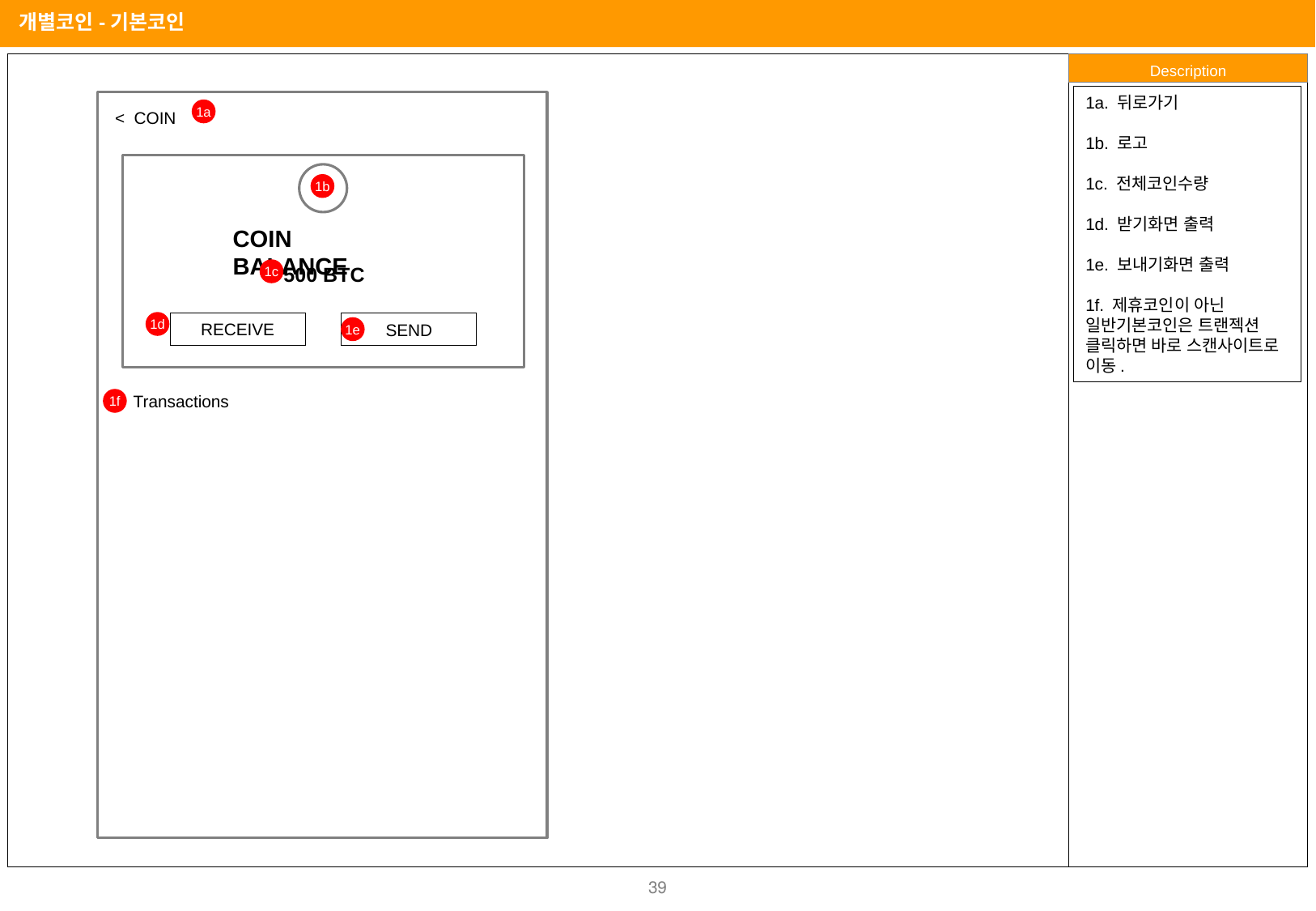

개별코인-기본코인
1a. 뒤로가기

1b. 로고

1c. 전체코인수량

1d. 받기화면 출력

1e. 보내기화면 출력

1f. 제휴코인이 아닌 일반기본코인은 트랜젝션 클릭하면 바로 스캔사이트로 이동.

1a
<  COIN

1b
COIN BALANCE
500 BTC
1c
1d
RECEIVE
SEND
1e
Transactions
1f